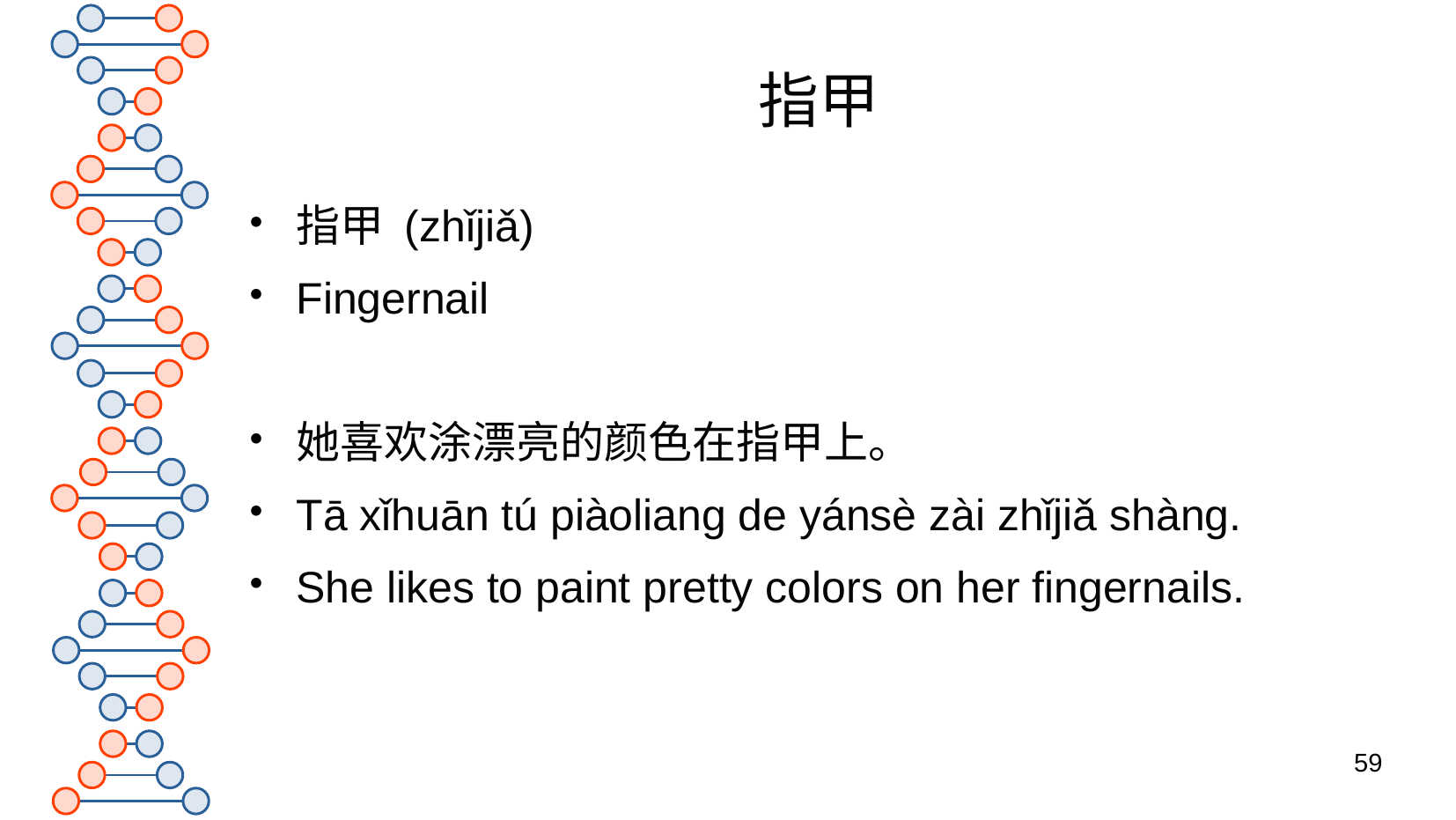

# 指甲
指甲 (zhǐjiǎ)
Fingernail

她喜欢涂漂亮的颜色在指甲上。
Tā xǐhuān tú piàoliang de yánsè zài zhǐjiǎ shàng.
She likes to paint pretty colors on her fingernails.

59